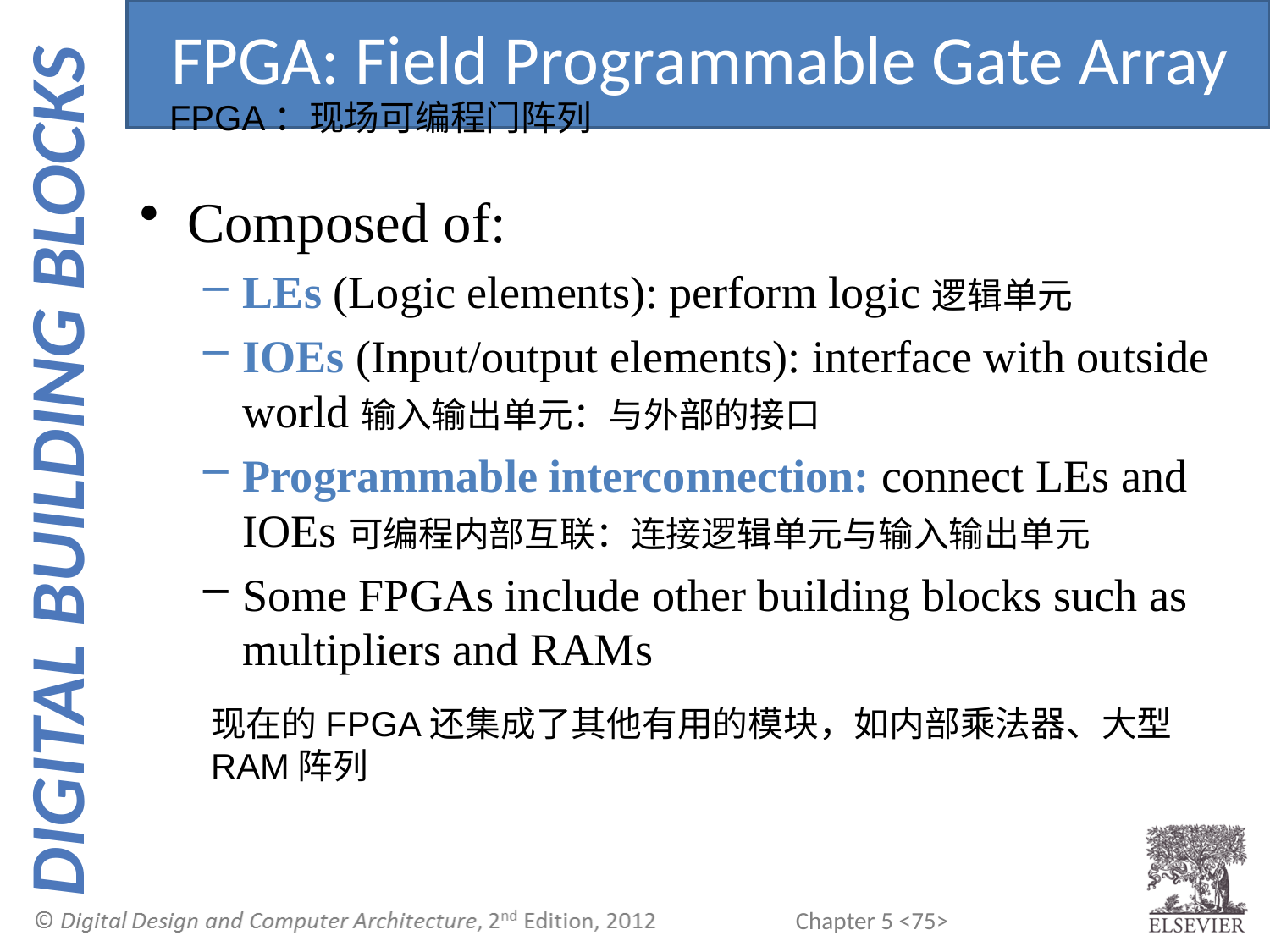

FPGA: Field Programmable Gate Array
FPGA：现场可编程门阵列

Composed of:
LEs (Logic elements): perform logic逻辑单元
IOEs (Input/output elements): interface with outside world输入输出单元：与外部的接口
Programmable interconnection: connect LEs and IOEs可编程内部互联：连接逻辑单元与输入输出单元
Some FPGAs include other building blocks such as multipliers and RAMs
现在的FPGA还集成了其他有用的模块，如内部乘法器、大型RAM阵列